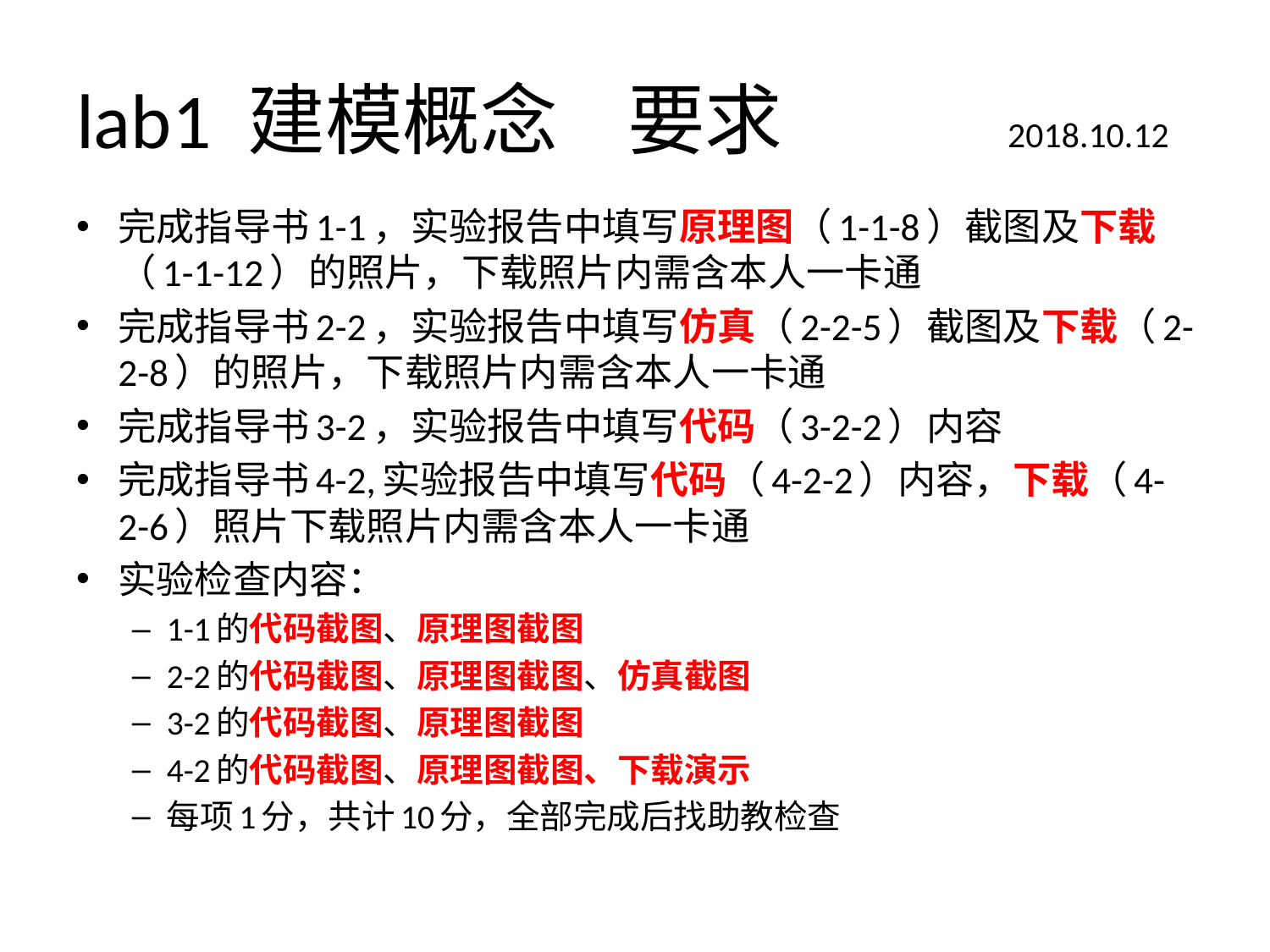

# lab1 建模概念    要求
2018.10.12
完成指导书1-1，实验报告中填写原理图（1-1-8）截图及下载（1-1-12）的照片，下载照片内需含本人一卡通
完成指导书2-2，实验报告中填写仿真（2-2-5）截图及下载（2-2-8）的照片，下载照片内需含本人一卡通
完成指导书3-2，实验报告中填写代码（3-2-2）内容
完成指导书4-2,实验报告中填写代码（4-2-2）内容，下载（4-2-6）照片下载照片内需含本人一卡通
实验检查内容：
1-1的代码截图、原理图截图
2-2的代码截图、原理图截图、仿真截图
3-2的代码截图、原理图截图
4-2的代码截图、原理图截图、下载演示
每项1分，共计10分，全部完成后找助教检查